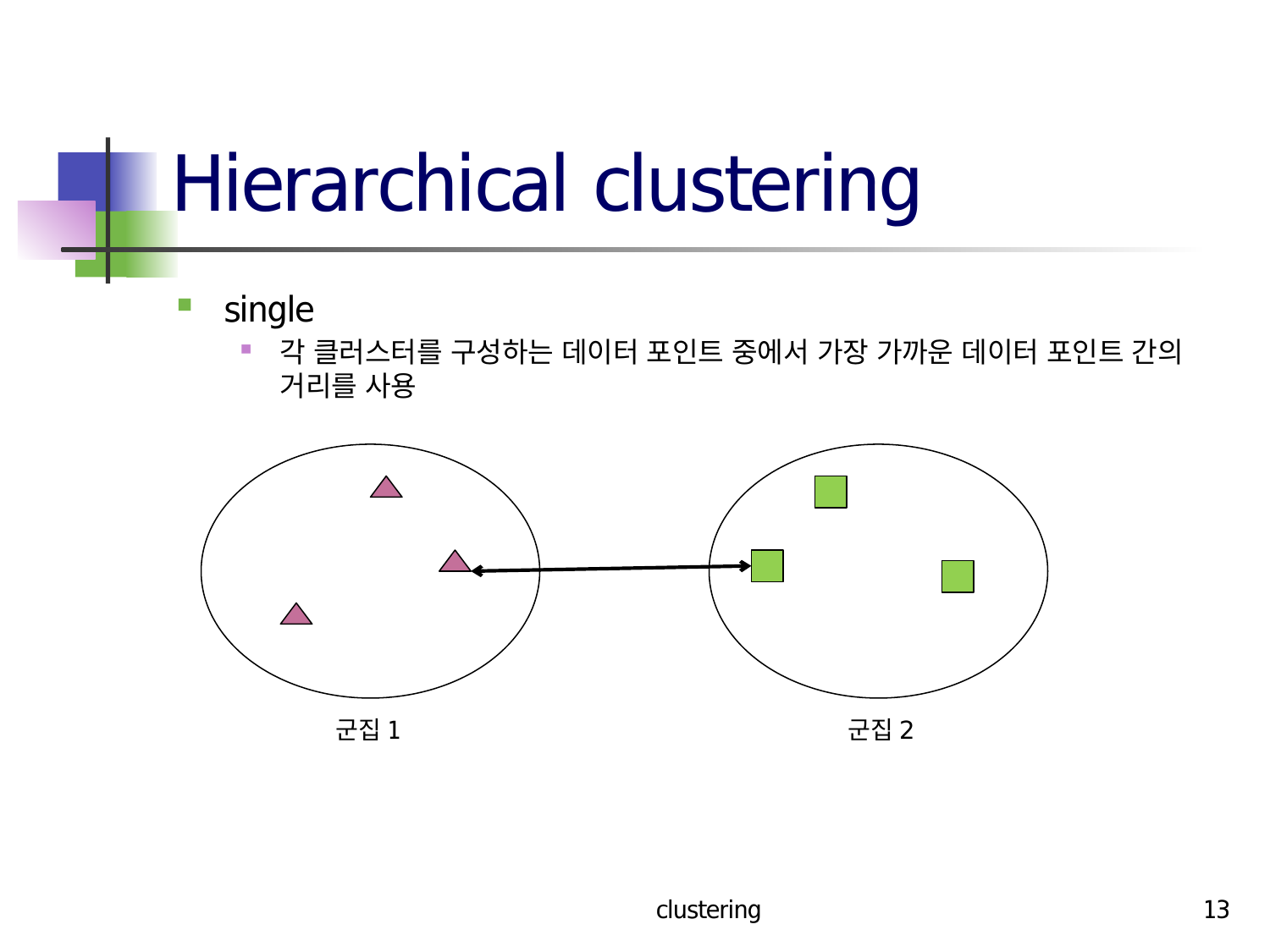

# Hierarchical clustering
single
각 클러스터를 구성하는 데이터 포인트 중에서 가장 가까운 데이터 포인트 간의 거리를 사용

군집1
군집2
clustering
13